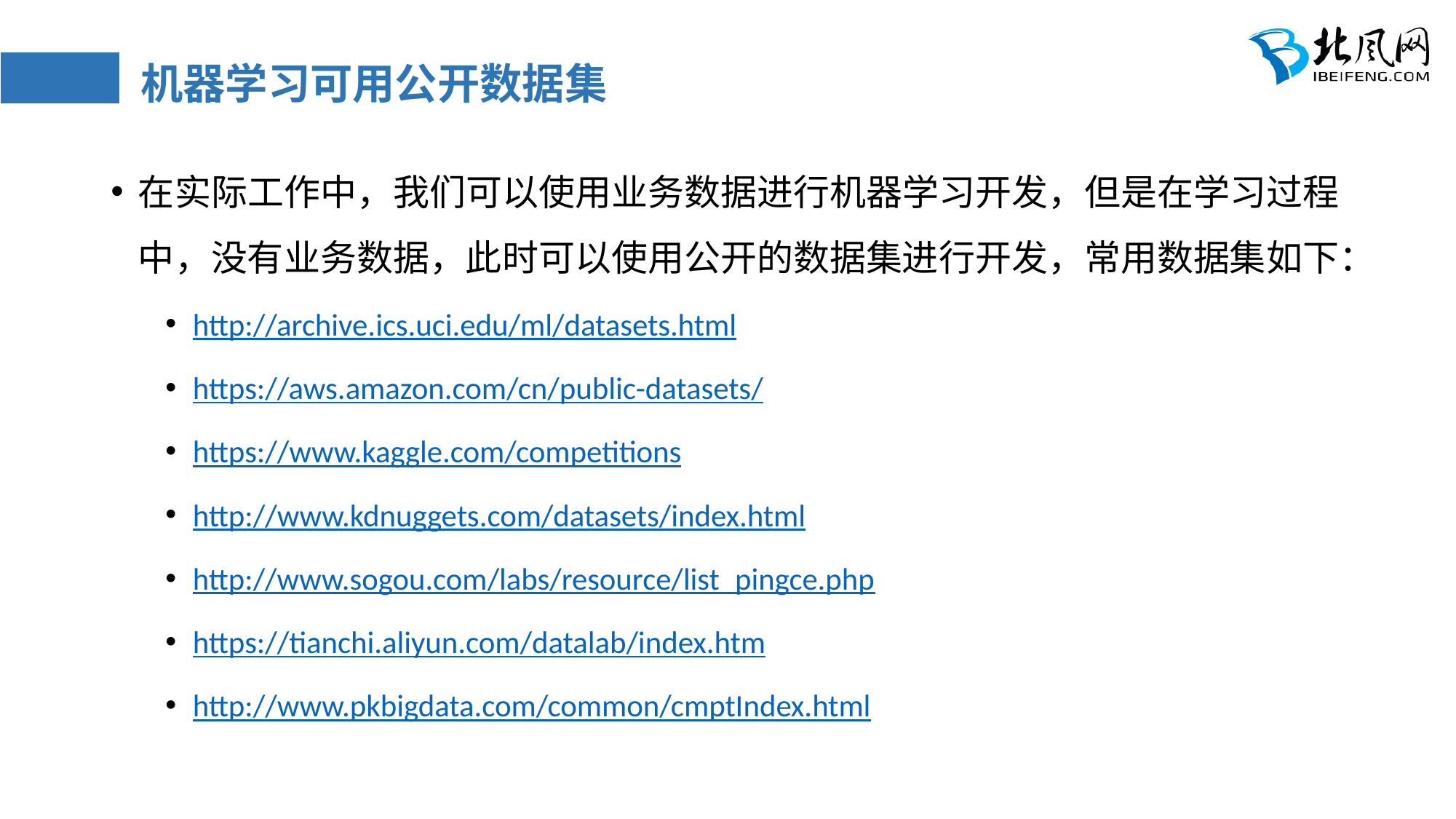

# 机器学习可用公开数据集
在实际工作中，我们可以使用业务数据进行机器学习开发，但是在学习过程中，没有业务数据，此时可以使用公开的数据集进行开发，常用数据集如下：
http://archive.ics.uci.edu/ml/datasets.html
https://aws.amazon.com/cn/public-datasets/
https://www.kaggle.com/competitions
http://www.kdnuggets.com/datasets/index.html
http://www.sogou.com/labs/resource/list_pingce.php
https://tianchi.aliyun.com/datalab/index.htm
http://www.pkbigdata.com/common/cmptIndex.html